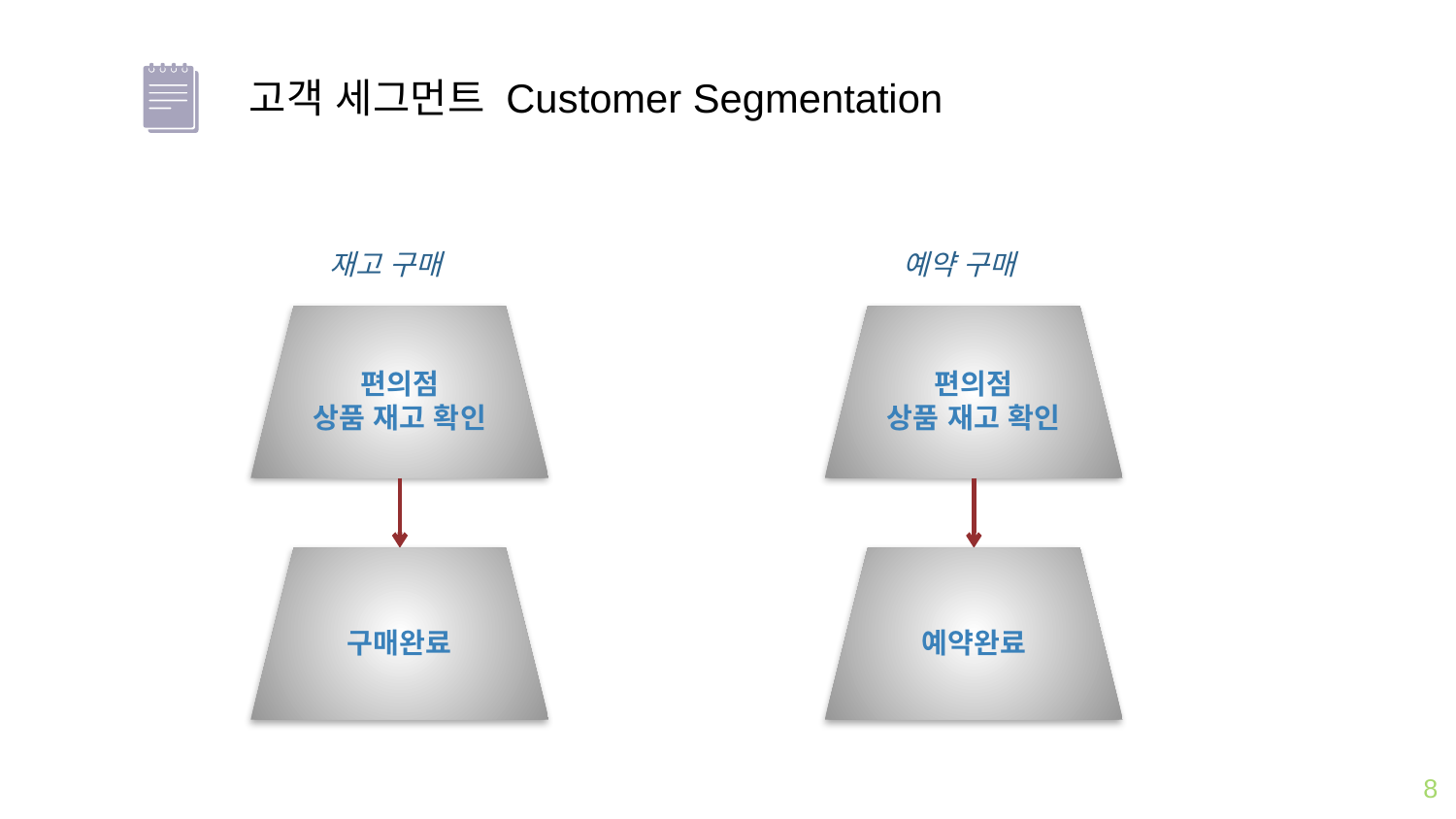

고객 세그먼트 Customer Segmentation
재고 구매
예약 구매
편의점
상품 재고 확인
구매완료
편의점
상품 재고 확인
예약완료
8